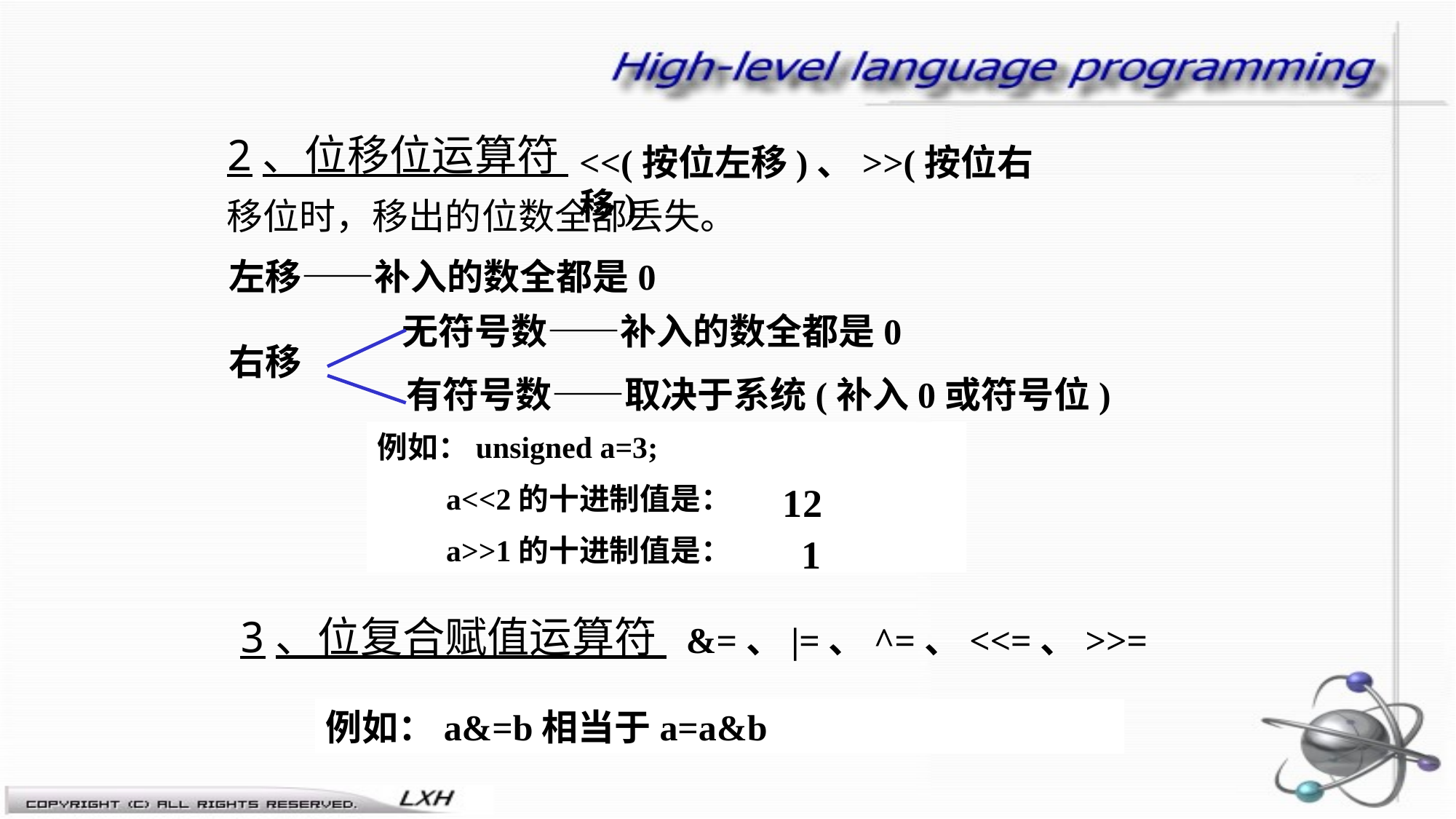

2、位移位运算符
<<(按位左移)、>>(按位右移)
移位时，移出的位数全部丢失。
左移——补入的数全都是0
无符号数——补入的数全都是0

右移
有符号数——取决于系统(补入0或符号位)

例如：unsigned a=3;
         a<<2的十进制值是：
         a>>1的十进制值是：
12
1
3、位复合赋值运算符
       &=、|=、^=、<<=、>>=
例如：a&=b相当于a=a&b